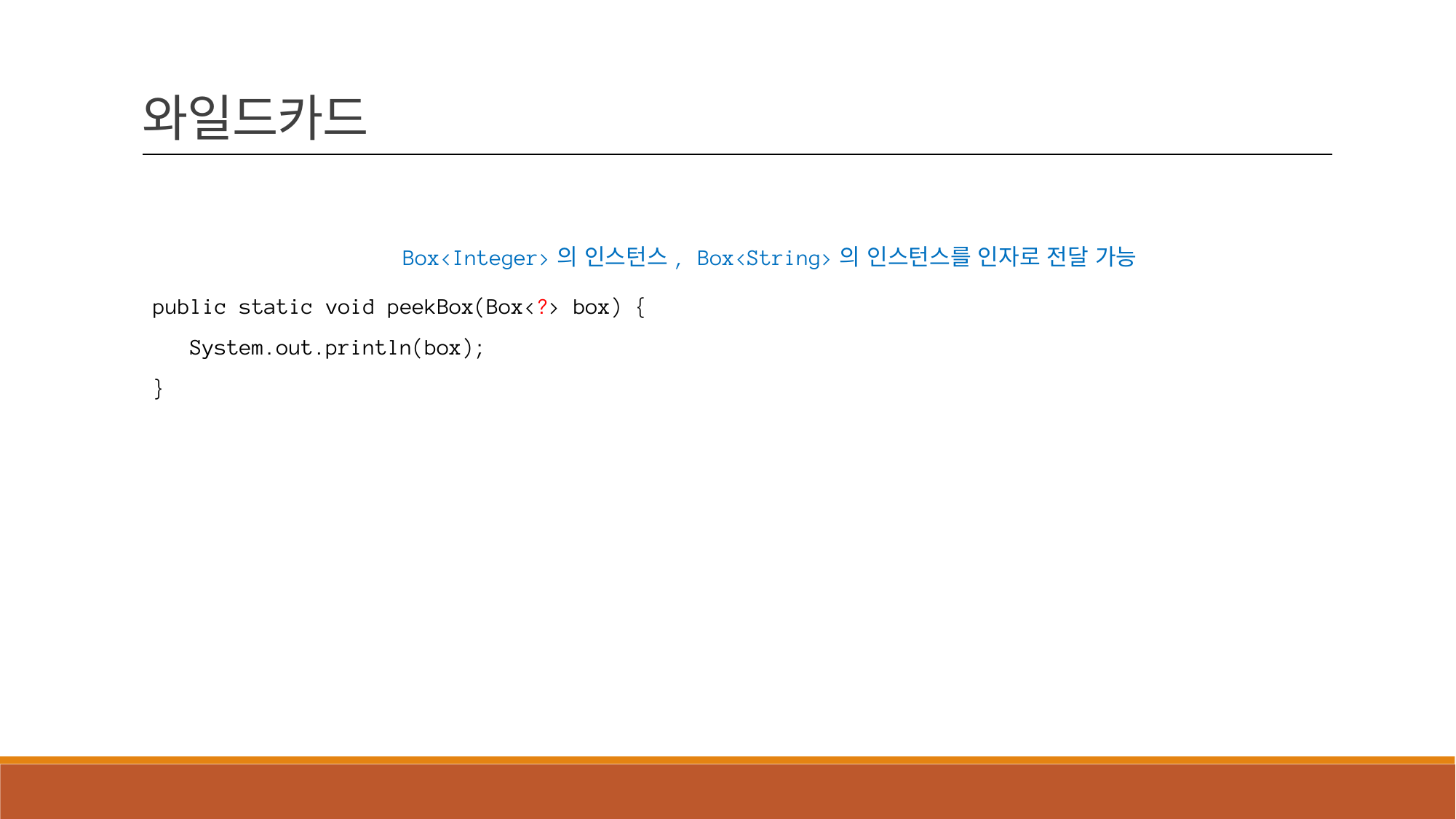

와일드카드
Box<Integer>의 인스턴스, Box<String>의 인스턴스를 인자로 전달 가능
public static void peekBox(Box<?> box) {
   System.out.println(box);
}